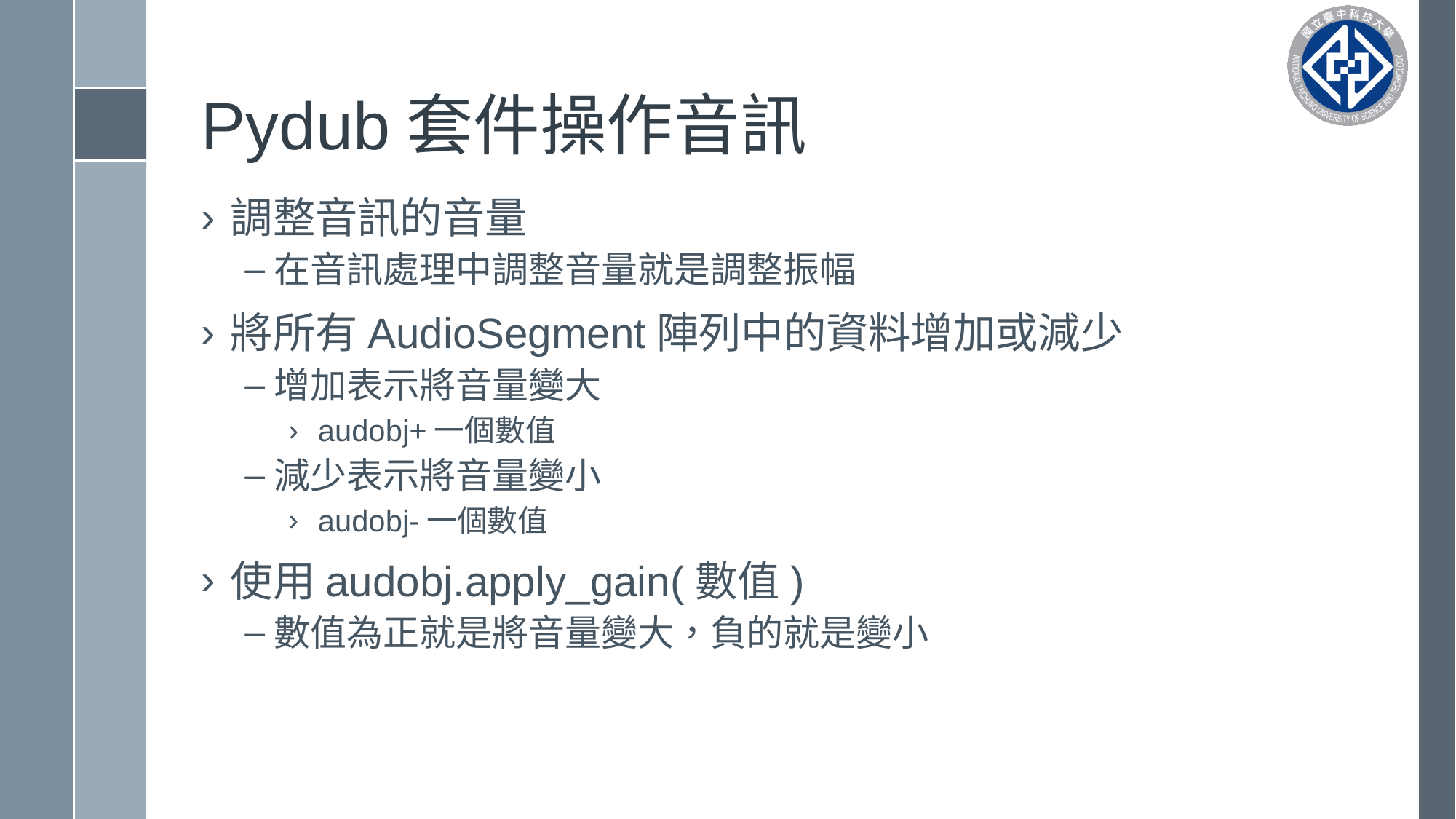

# Pydub套件操作音訊
調整音訊的音量
在音訊處理中調整音量就是調整振幅
將所有AudioSegment陣列中的資料增加或減少
增加表示將音量變大
audobj+一個數值
減少表示將音量變小
audobj-一個數值
使用audobj.apply_gain(數值)
數值為正就是將音量變大，負的就是變小